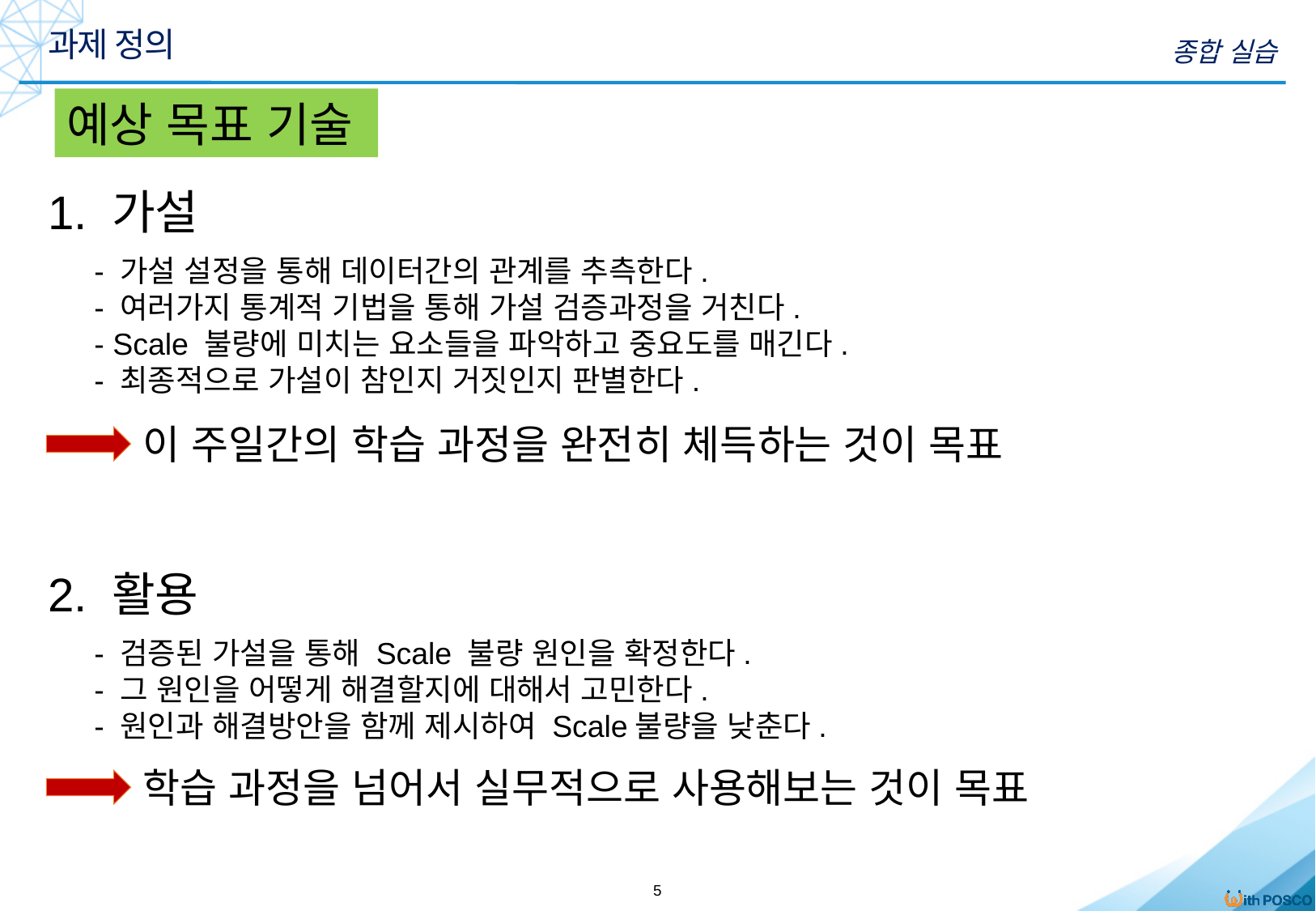

과제 정의
종합 실습
예상 목표 기술
1. 가설
- 가설 설정을 통해 데이터간의 관계를 추측한다.
- 여러가지 통계적 기법을 통해 가설 검증과정을 거친다.
- Scale 불량에 미치는 요소들을 파악하고 중요도를 매긴다.
- 최종적으로 가설이 참인지 거짓인지 판별한다.
이 주일간의 학습 과정을 완전히 체득하는 것이 목표

2. 활용
- 검증된 가설을 통해 Scale 불량 원인을 확정한다.
- 그 원인을 어떻게 해결할지에 대해서 고민한다.
- 원인과 해결방안을 함께 제시하여 Scale불량을 낮춘다.
학습 과정을 넘어서 실무적으로 사용해보는 것이 목표